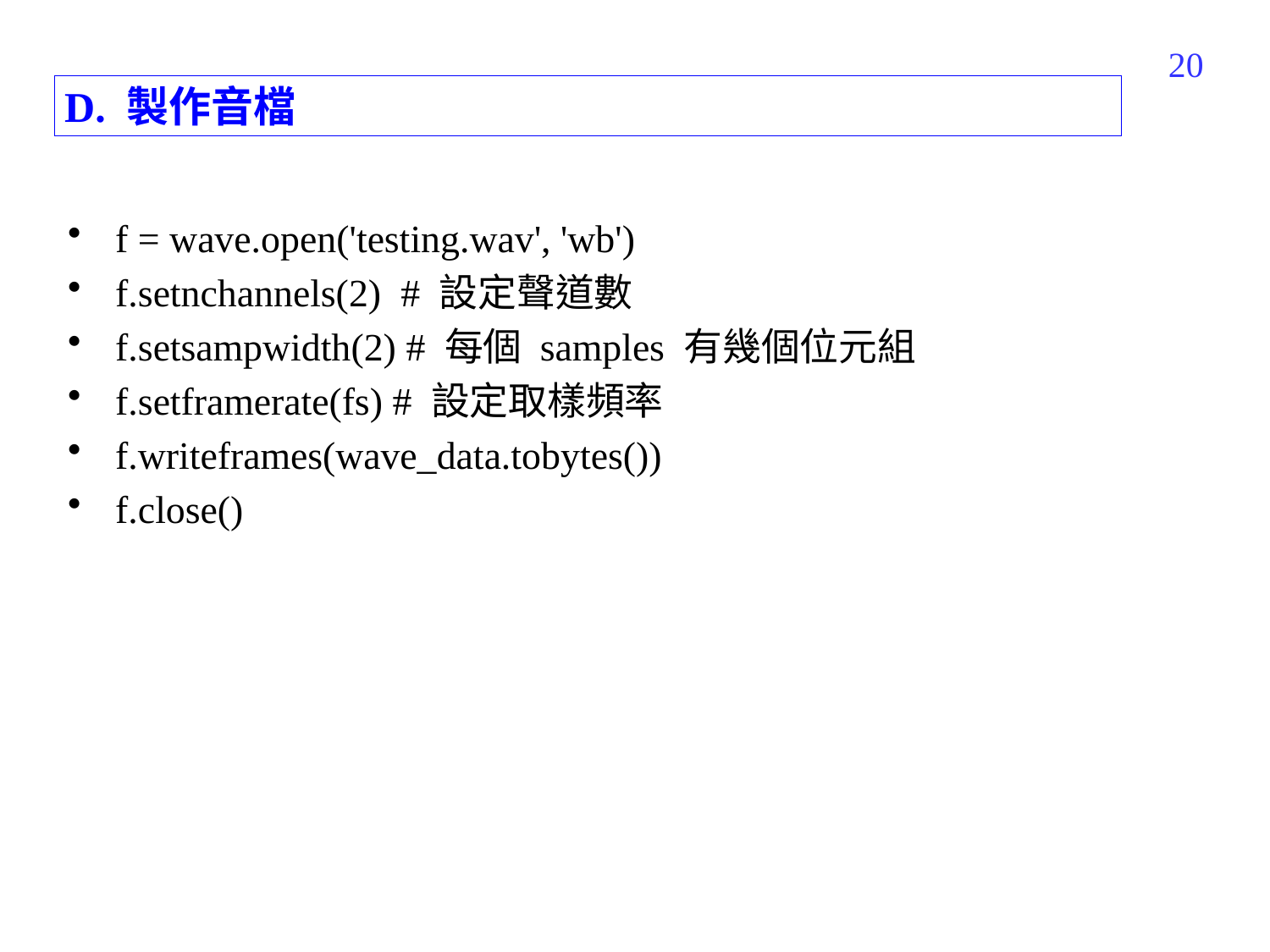

20
D. 製作音檔
f = wave.open('testing.wav', 'wb')
f.setnchannels(2)  # 設定聲道數
f.setsampwidth(2) # 每個 samples 有幾個位元組
f.setframerate(fs) # 設定取樣頻率
f.writeframes(wave_data.tobytes())
f.close()